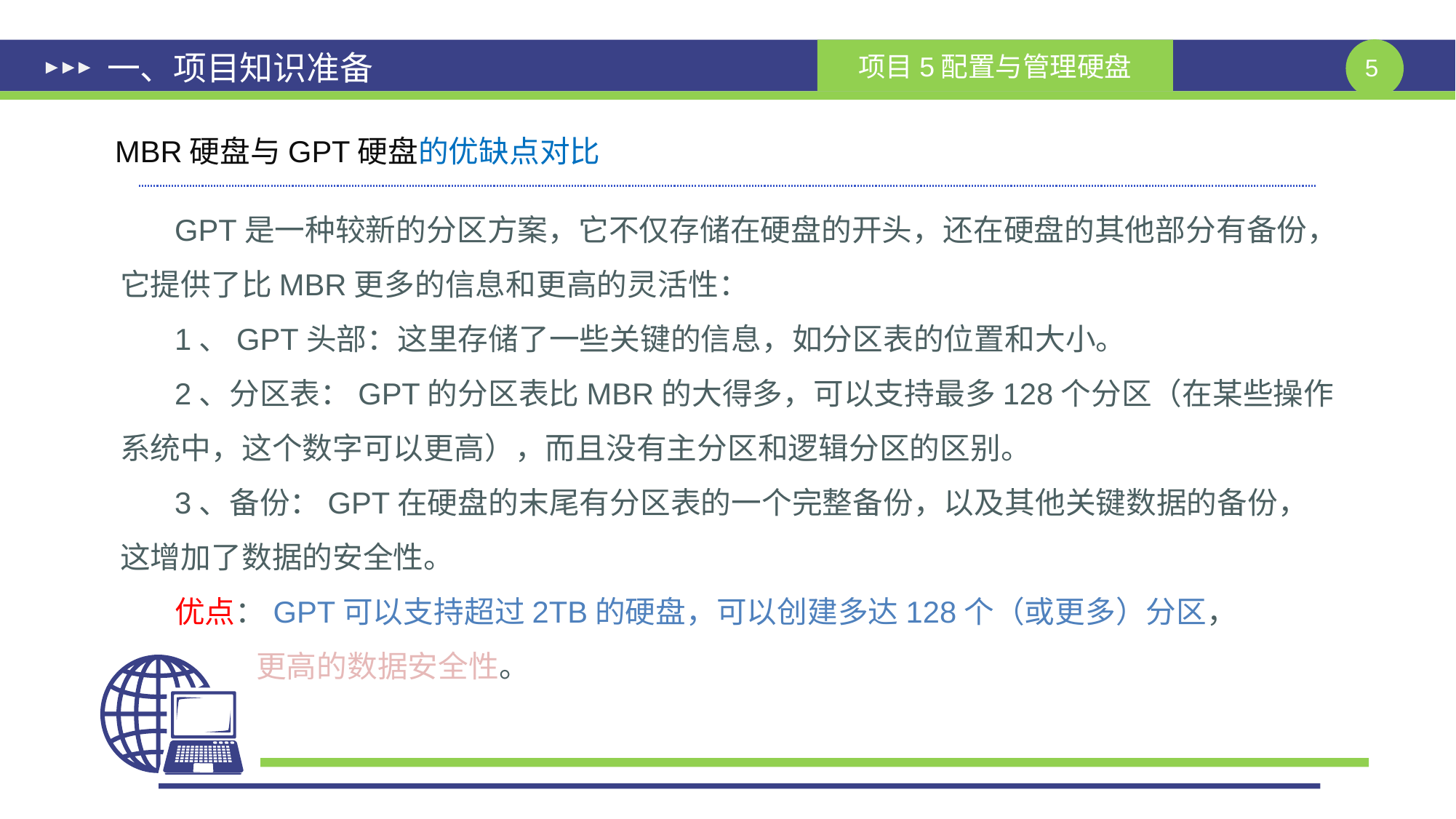

# 一、项目知识准备
MBR硬盘与GPT硬盘的优缺点对比

GPT是一种较新的分区方案，它不仅存储在硬盘的开头，还在硬盘的其他部分有备份，它提供了比MBR更多的信息和更高的灵活性：
1、GPT头部：这里存储了一些关键的信息，如分区表的位置和大小。
2、分区表：GPT的分区表比MBR的大得多，可以支持最多128个分区（在某些操作系统中，这个数字可以更高），而且没有主分区和逻辑分区的区别。
3、备份：GPT在硬盘的末尾有分区表的一个完整备份，以及其他关键数据的备份，这增加了数据的安全性。
优点：GPT可以支持超过2TB的硬盘，可以创建多达128个（或更多）分区，
           更高的数据安全性。